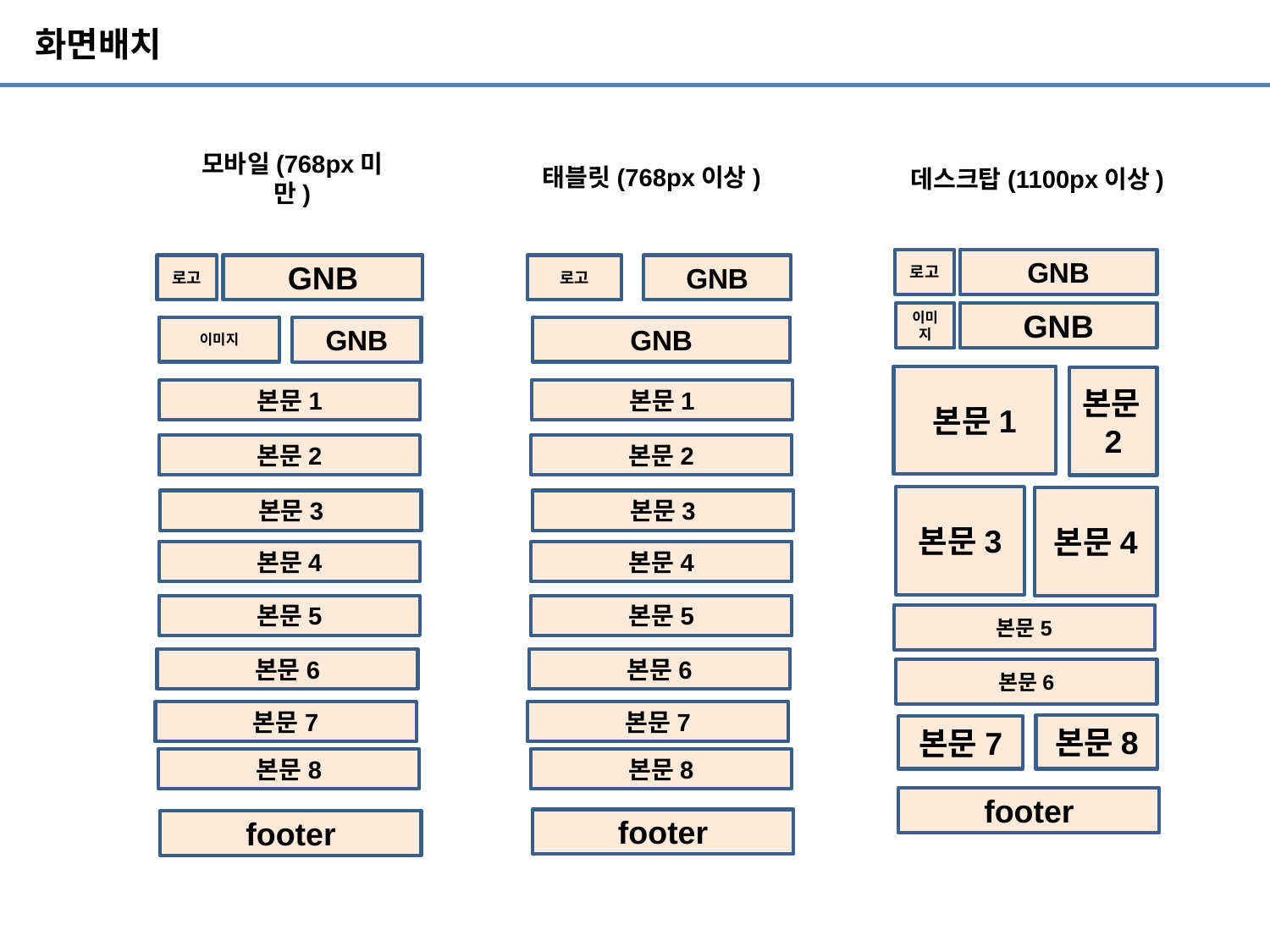

# 화면배치

태블릿(768px이상)
모바일(768px미만)
데스크탑(1100px이상)
로고
GNB
로고
GNB
로고
GNB
이미지
GNB
이미지
GNB
GNB
본문1
본문2
본문1
본문1
본문2
본문2
본문3
본문4
본문3
본문3
본문4
본문4
본문5
본문5
본문5
본문6
본문6
본문6
본문7
본문7
본문8
본문7
본문8
본문8
footer
footer
footer